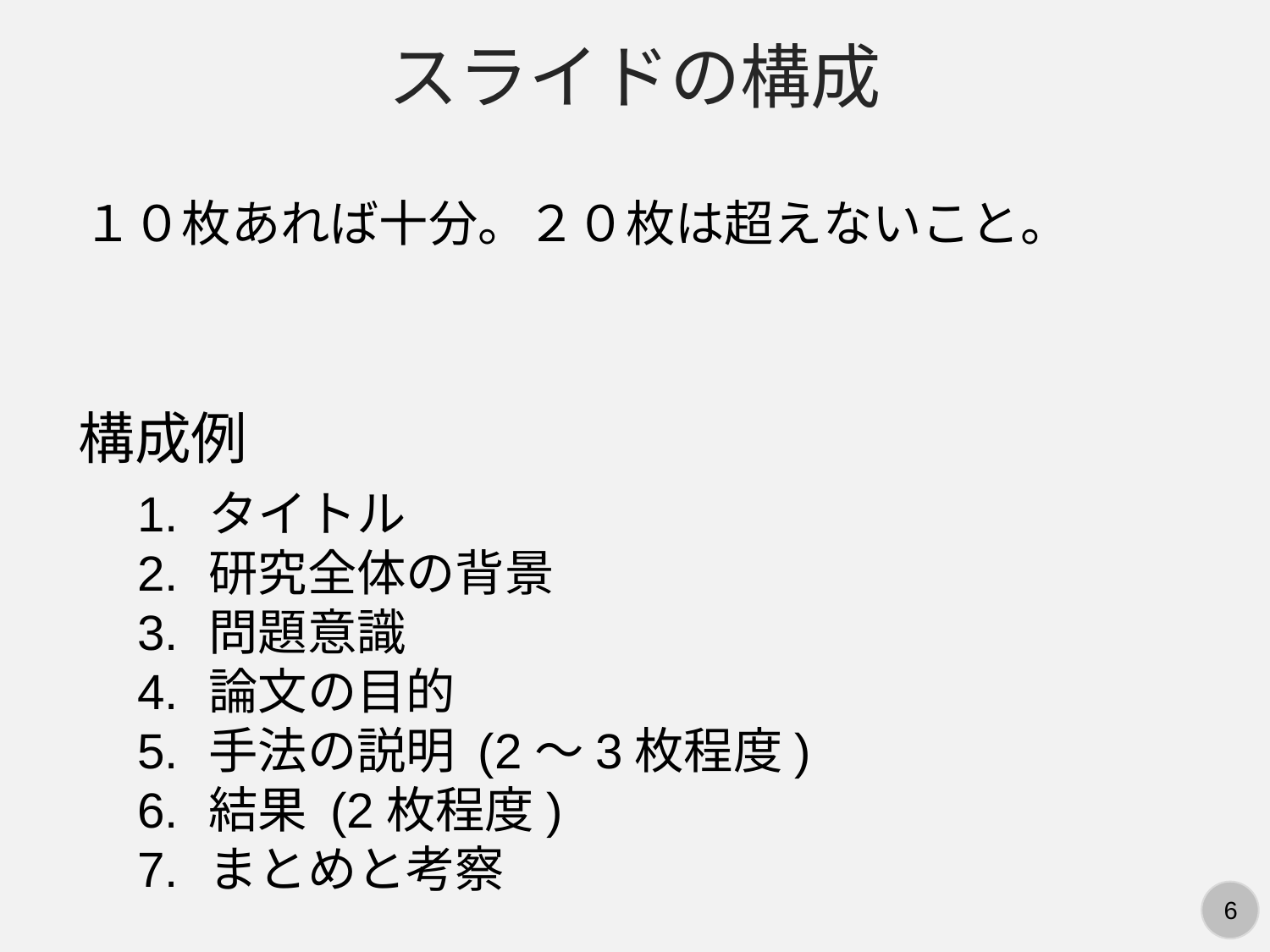

スライドの構成
１０枚あれば十分。２０枚は超えないこと。
構成例
タイトル
研究全体の背景
問題意識
論文の目的
手法の説明 (2～3枚程度)
結果 (2枚程度)
まとめと考察